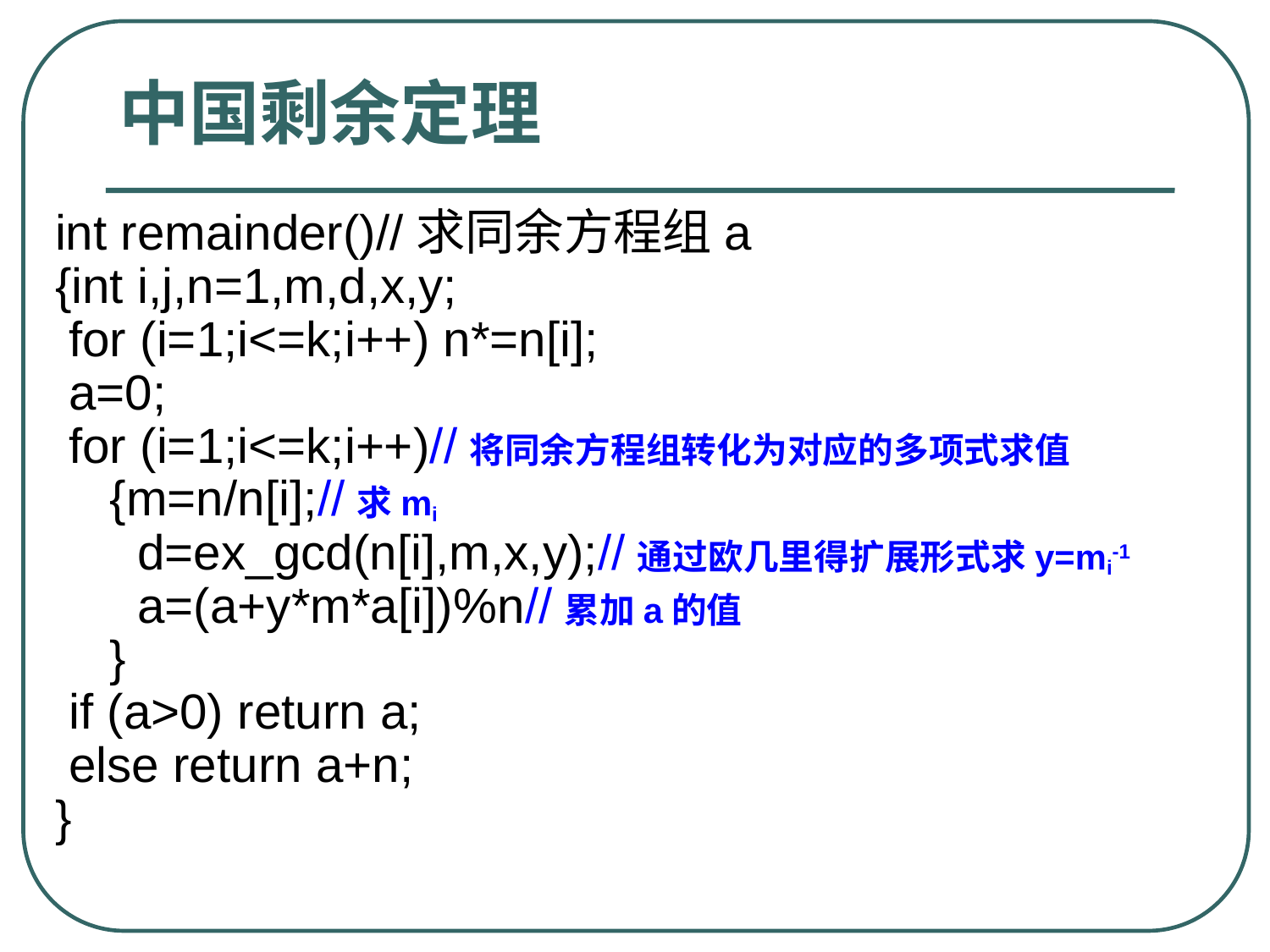

# 中国剩余定理
int remainder()//求同余方程组a
{int i,j,n=1,m,d,x,y;
 for (i=1;i<=k;i++) n*=n[i];
 a=0;
 for (i=1;i<=k;i++)//将同余方程组转化为对应的多项式求值
    {m=n/n[i];//求mi
      d=ex_gcd(n[i],m,x,y);//通过欧几里得扩展形式求y=mi-1
      a=(a+y*m*a[i])%n//累加a的值
    }
 if (a>0) return a;
 else return a+n;
}